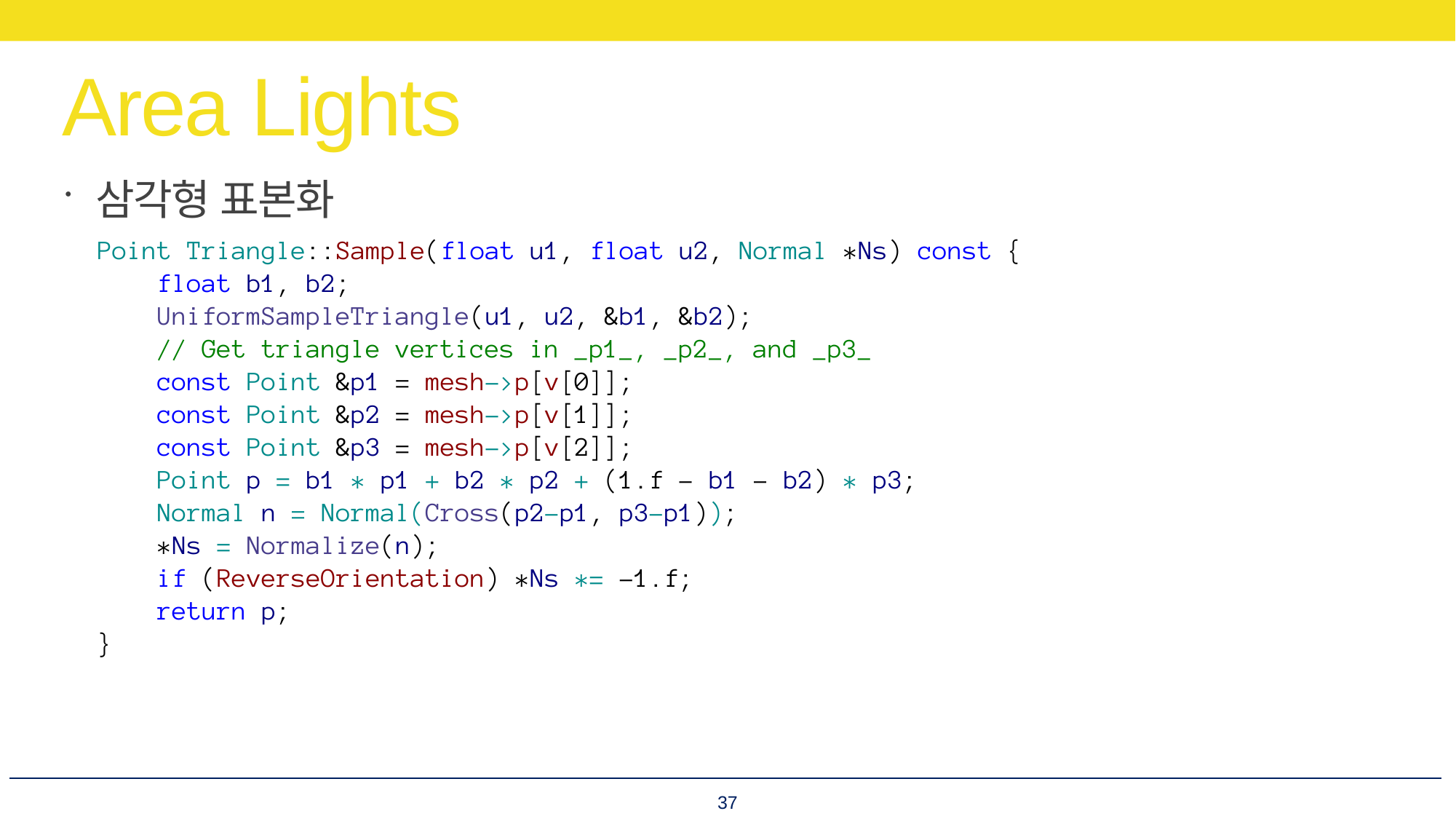

# Area Lights
삼각형 표본화
Point Triangle::Sample(float u1, float u2, Normal *Ns) const {
    float b1, b2;
    UniformSampleTriangle(u1, u2, &b1, &b2);
    // Get triangle vertices in _p1_, _p2_, and _p3_
    const Point &p1 = mesh->p[v[0]];
    const Point &p2 = mesh->p[v[1]];
    const Point &p3 = mesh->p[v[2]];
    Point p = b1 * p1 + b2 * p2 + (1.f - b1 - b2) * p3;
    Normal n = Normal(Cross(p2-p1, p3-p1));
    *Ns = Normalize(n);
    if (ReverseOrientation) *Ns *= -1.f;
    return p;
}
37